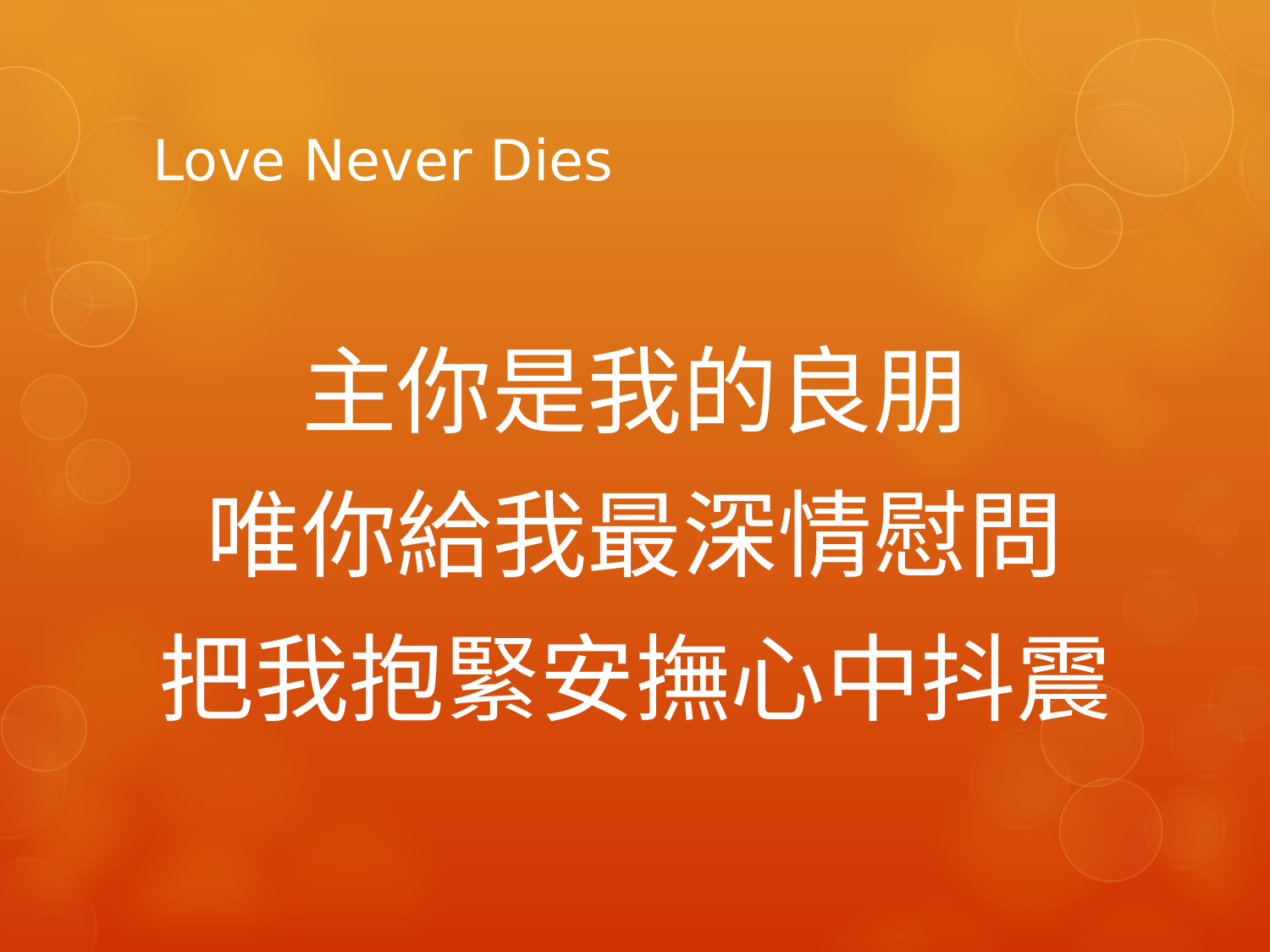

# Love Never Dies
主你是我的良朋
唯你給我最深情慰問
把我抱緊安撫心中抖震